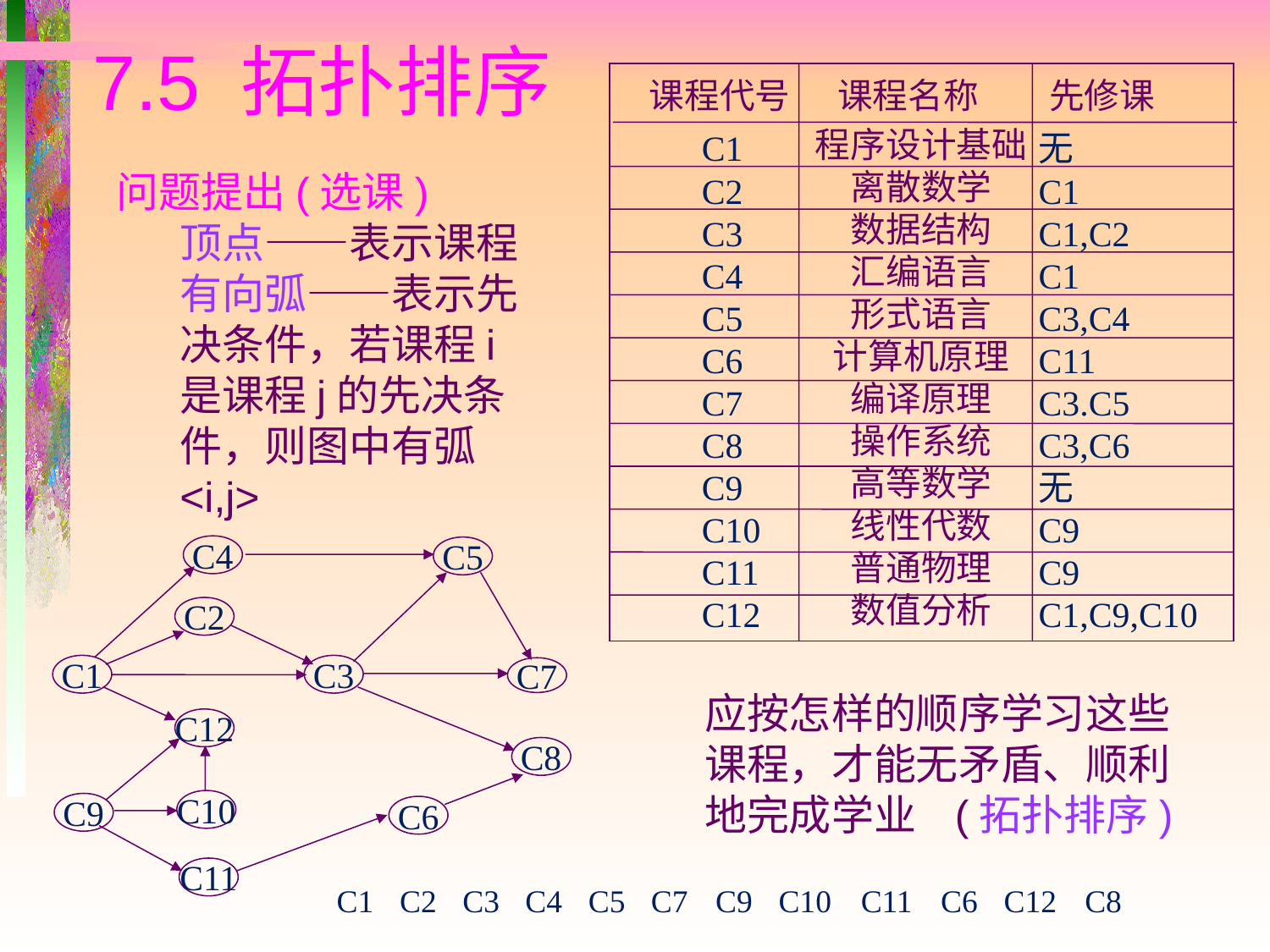

7.5 拓扑排序

课程代号      课程名称         先修课
程序设计基础
离散数学
数据结构
汇编语言
形式语言
计算机原理
编译原理
操作系统
高等数学
线性代数
普通物理
数值分析
C1
C2
C3
C4
C5
C6
C7
C8
C9
C10
C11
C12

无
C1
C1,C2
C1
C3,C4
C11
C3.C5
C3,C6
无
C9
C9
C1,C9,C10

问题提出(选课)
顶点——表示课程
有向弧——表示先决条件，若课程i是课程j的先决条件，则图中有弧<i,j>
C4
C5

C2

C1
C3
C7

C12
C8

C10
C9
C6

C11
应按怎样的顺序学习这些课程，才能无矛盾、顺利地完成学业   (拓扑排序)
C1
C2
C3
C4
C5
C7
C9
C10
C11
C6
C12
C8